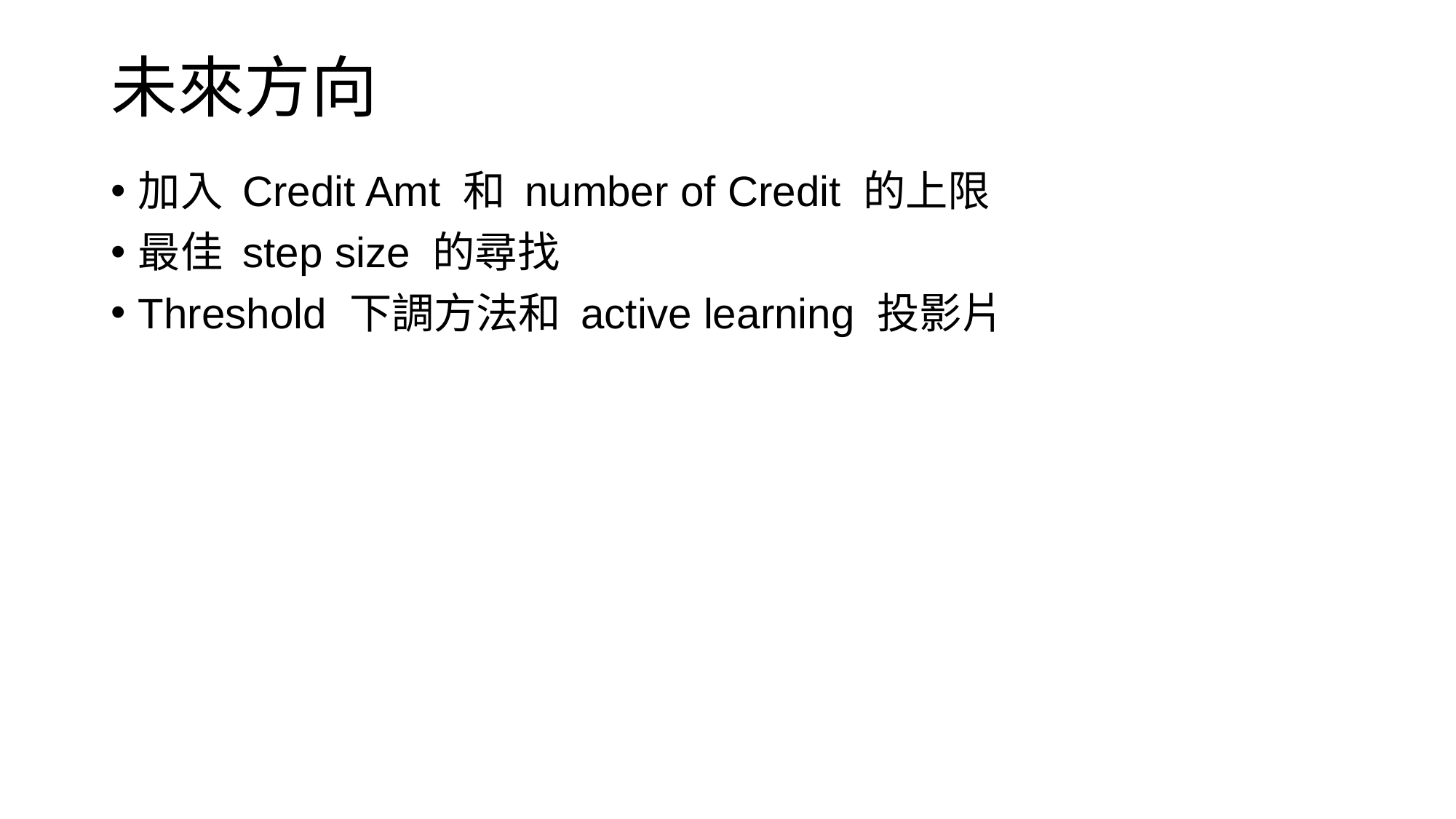

# 未來方向
加入 Credit Amt 和 number of Credit 的上限
最佳 step size 的尋找
Threshold 下調方法和 active learning 投影片